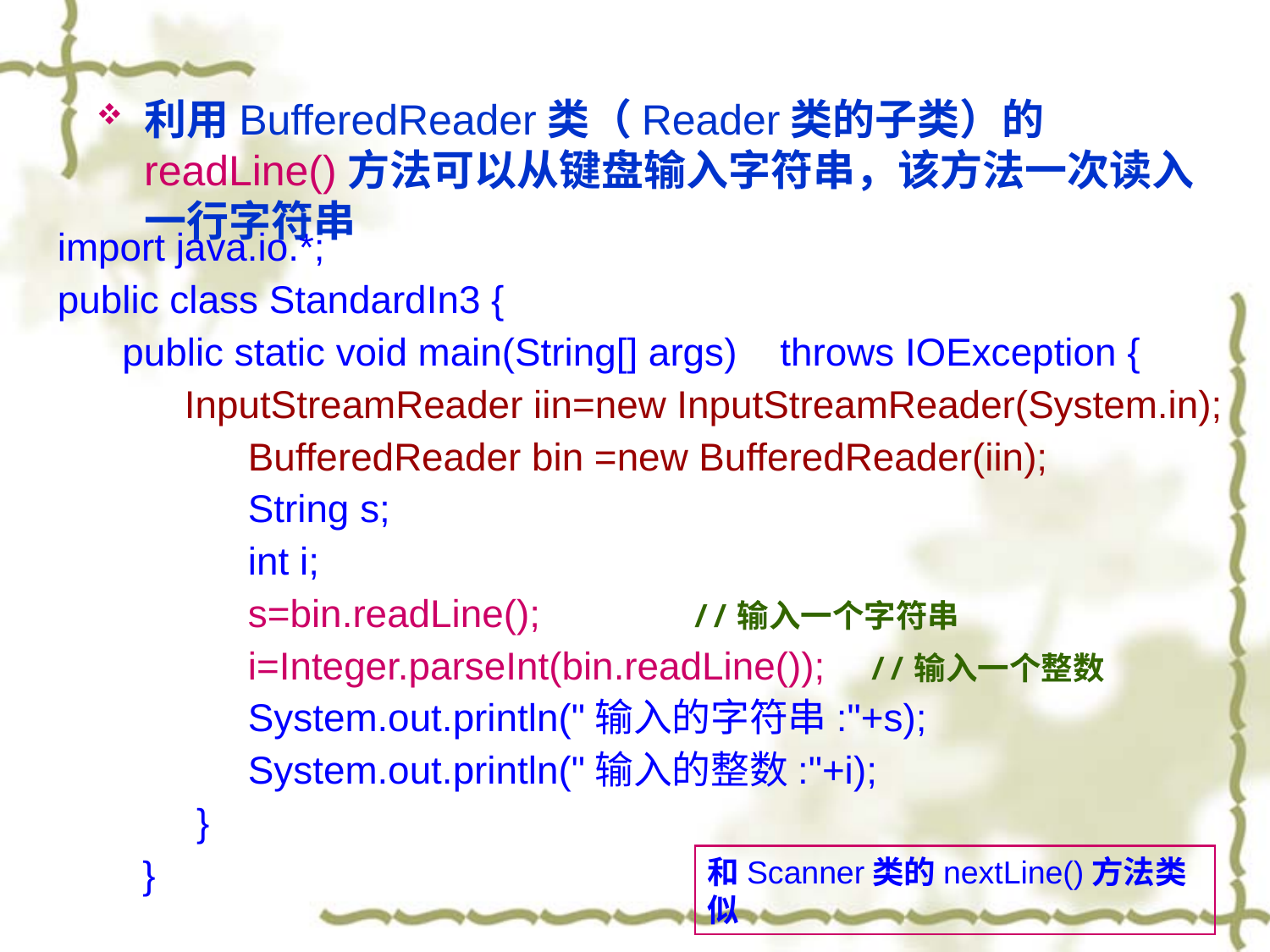

利用BufferedReader类（Reader类的子类）的readLine()方法可以从键盘输入字符串，该方法一次读入一行字符串
import java.io.*;
public class StandardIn3 {
      public static void main(String[] args)    throws IOException {
	InputStreamReader iin=new InputStreamReader(System.in);
	BufferedReader bin =new BufferedReader(iin);
	String s;
	int i;
	s=bin.readLine();              //输入一个字符串
	i=Integer.parseInt(bin.readLine());    //输入一个整数
       	System.out.println("输入的字符串:"+s);
        	System.out.println("输入的整数:"+i);
       }
  }
和Scanner类的nextLine()方法类似